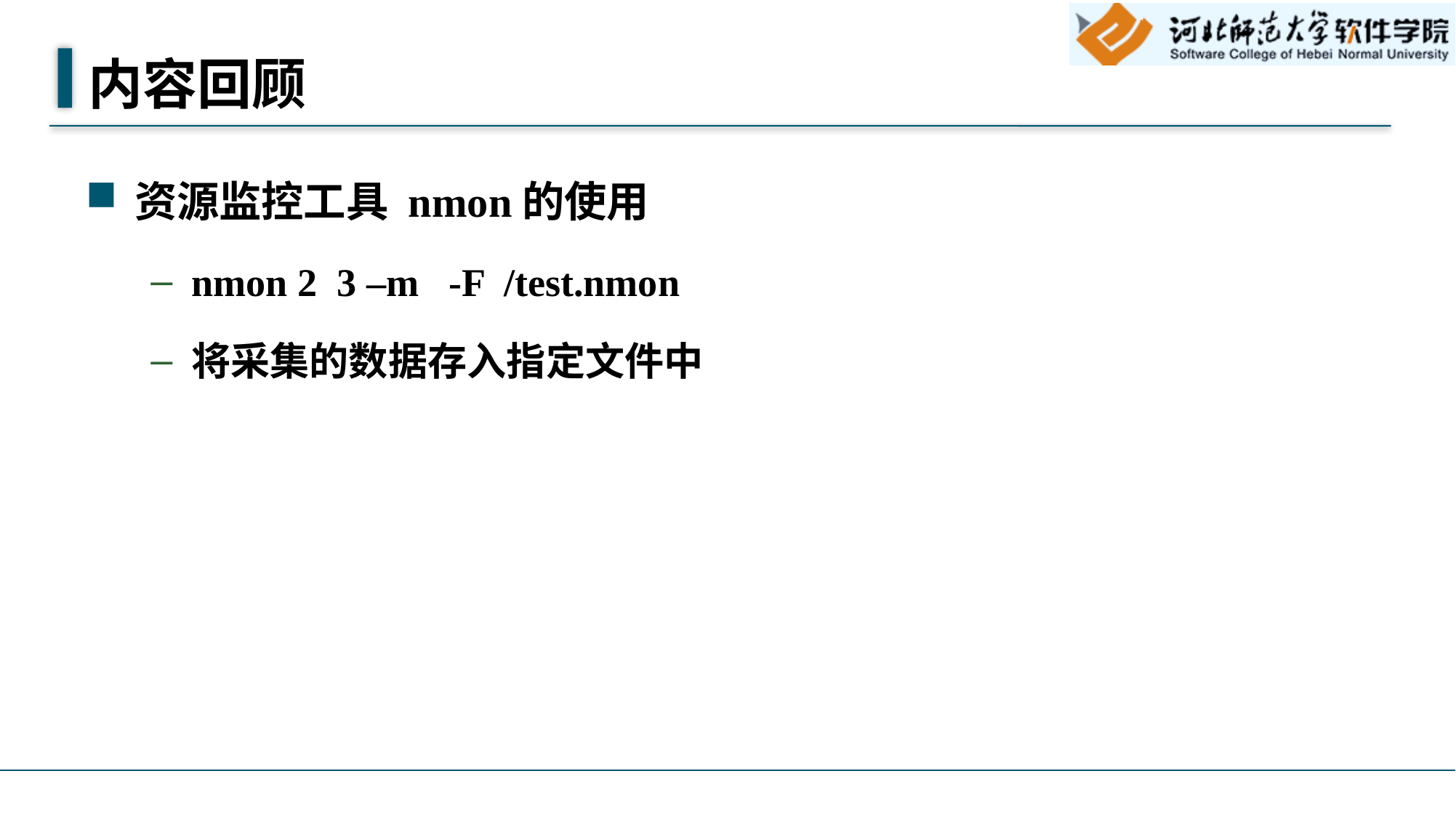

# 内容回顾
资源监控工具 nmon的使用
nmon 2  3 –m   -F  /test.nmon
将采集的数据存入指定文件中